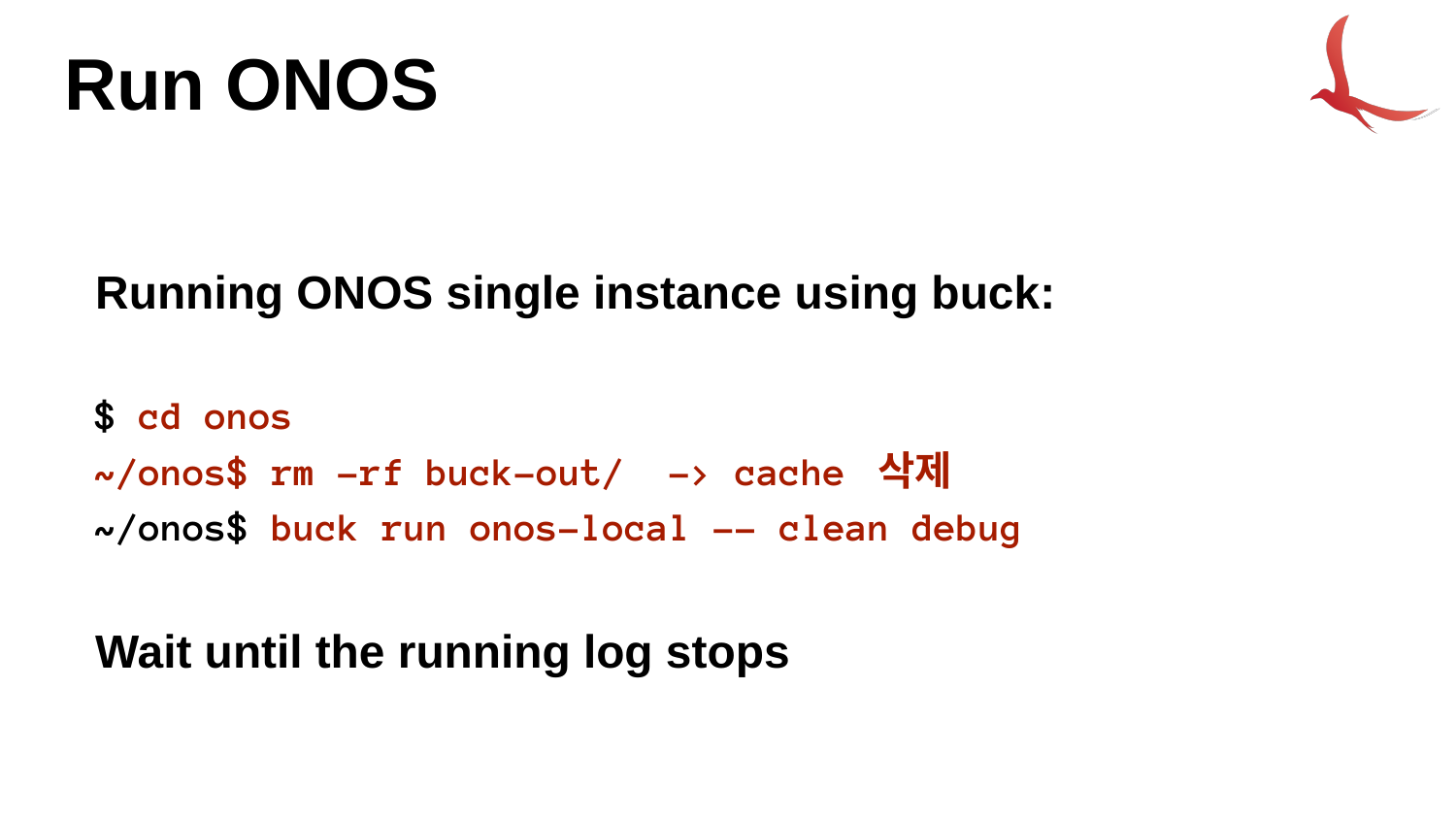

# Run ONOS
Running ONOS single instance using buck:

$ cd onos
~/onos$ rm –rf buck-out/  -> cache 삭제
~/onos$ buck run onos-local -- clean debug

Wait until the running log stops